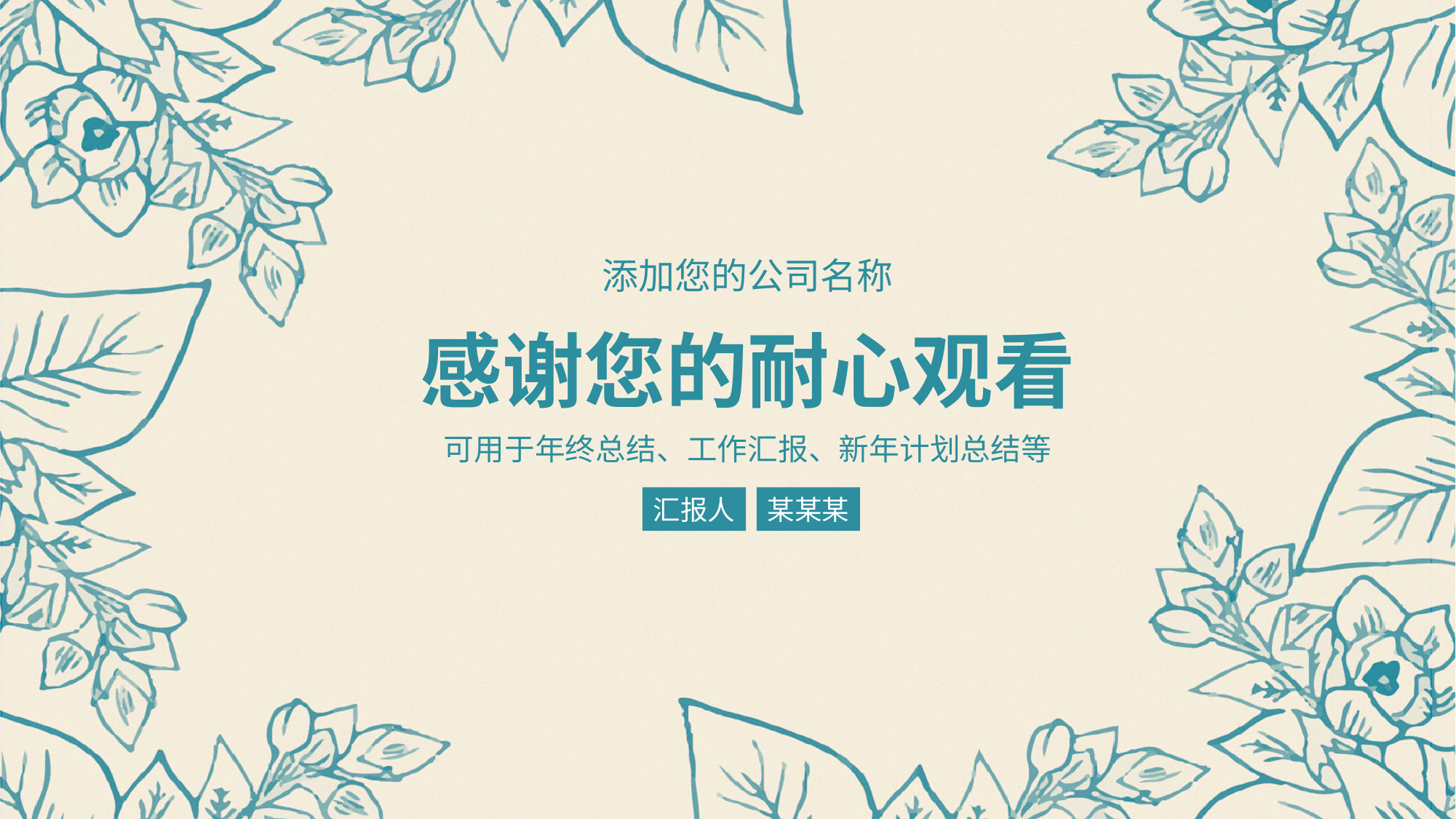

添加您的公司名称
感谢您的耐心观看
可用于年终总结、工作汇报、新年计划总结等
汇报人
某某某